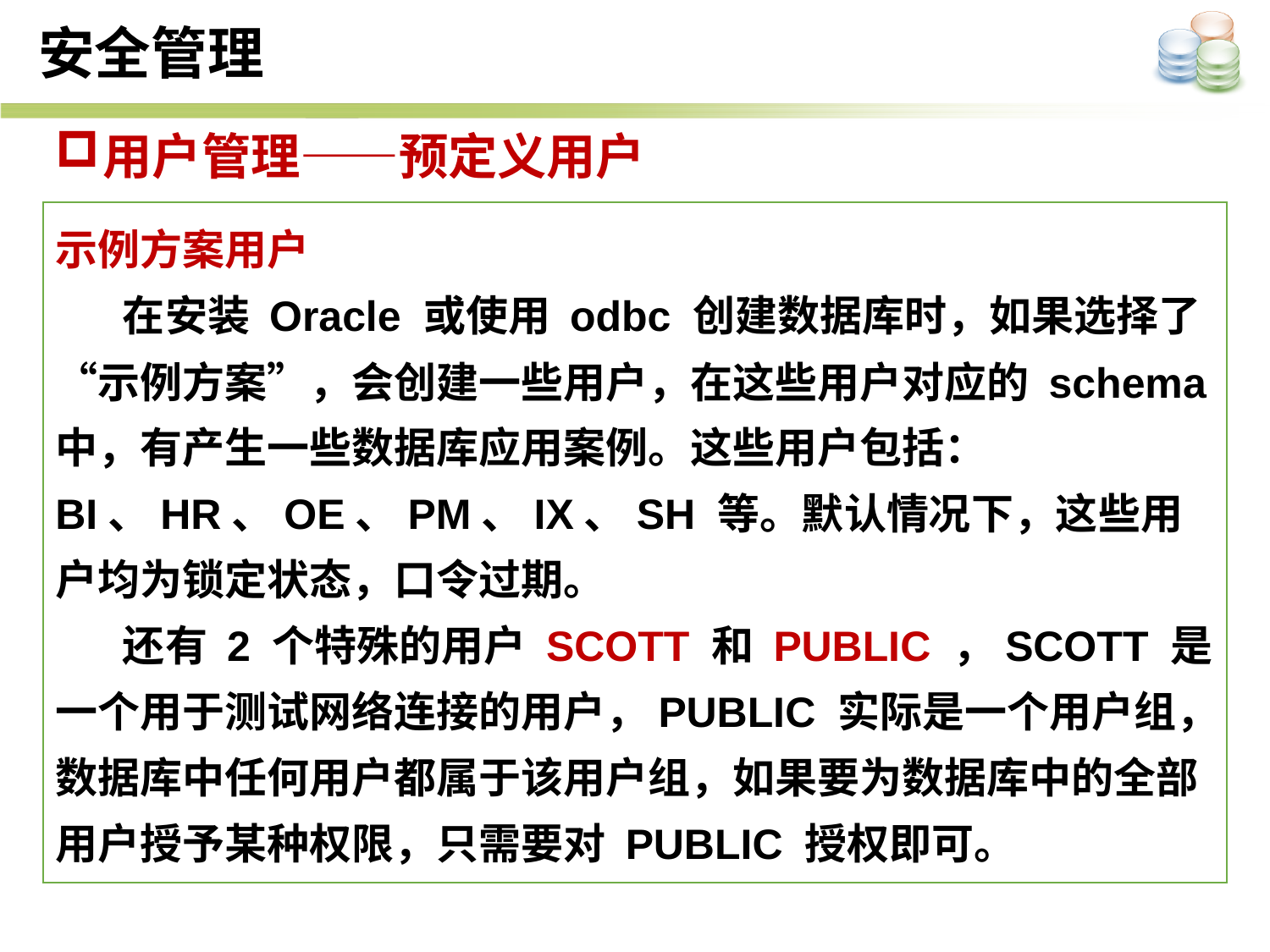

安全管理
用户管理——预定义用户
示例方案用户
      在安装 Oracle 或使用 odbc 创建数据库时，如果选择了“示例方案”，会创建一些用户，在这些用户对应的 schema 中，有产生一些数据库应用案例。这些用户包括：BI、HR、OE、PM、IX、SH 等。默认情况下，这些用户均为锁定状态，口令过期。
      还有 2 个特殊的用户 SCOTT 和 PUBLIC ，SCOTT 是一个用于测试网络连接的用户，PUBLIC 实际是一个用户组，数据库中任何用户都属于该用户组，如果要为数据库中的全部用户授予某种权限，只需要对 PUBLIC 授权即可。
8